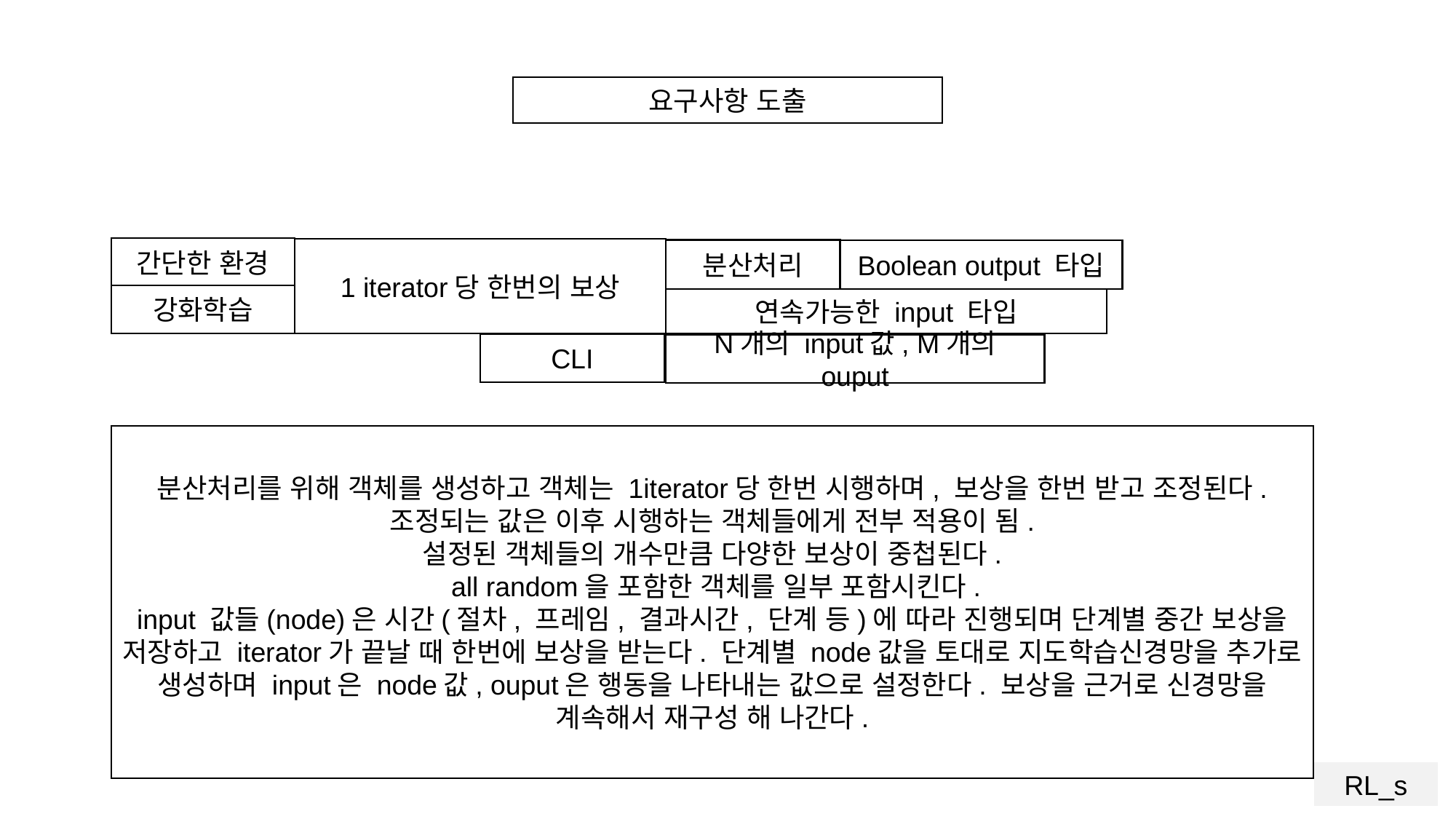

요구사항 도출
간단한 환경
1 iterator당 한번의 보상
분산처리
Boolean output 타입
강화학습
연속가능한 input 타입
CLI
N개의 input값, M개의 ouput
분산처리를 위해 객체를 생성하고 객체는 1iterator당 한번 시행하며, 보상을 한번 받고 조정된다.
조정되는 값은 이후 시행하는 객체들에게 전부 적용이 됨.
설정된 객체들의 개수만큼 다양한 보상이 중첩된다.
 all random을 포함한 객체를 일부 포함시킨다.
input 값들(node)은 시간(절차, 프레임, 결과시간, 단계 등)에 따라 진행되며 단계별 중간 보상을 저장하고 iterator가 끝날 때 한번에 보상을 받는다. 단계별 node값을 토대로 지도학습신경망을 추가로 생성하며 input은 node값, ouput은 행동을 나타내는 값으로 설정한다. 보상을 근거로 신경망을 계속해서 재구성 해 나간다.
RL_s